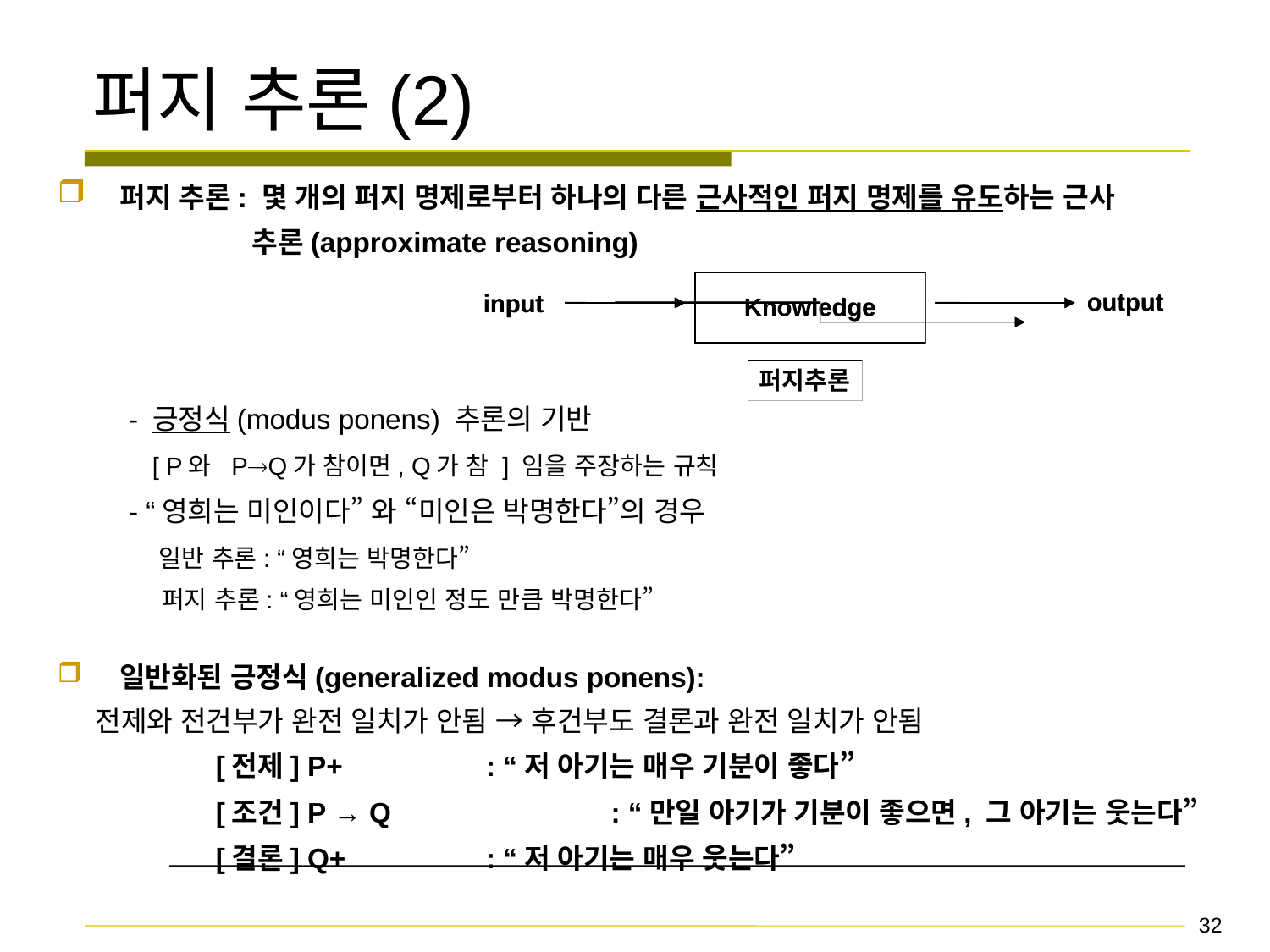

# 퍼지 추론(2)
 퍼지 추론: 몇 개의 퍼지 명제로부터 하나의 다른 근사적인 퍼지 명제를 유도하는 근사
                        추론(approximate reasoning)

 - 긍정식(modus ponens) 추론의 기반
    [ P와  P→Q가 참이면, Q가 참 ] 임을 주장하는 규칙
 - “영희는 미인이다” 와 “미인은 박명한다”의 경우
    일반 추론: “영희는 박명한다”
     퍼지 추론: “영희는 미인인 정도 만큼 박명한다”

 일반화된 긍정식(generalized modus ponens):
    전제와 전건부가 완전 일치가 안됨 → 후건부도 결론과 완전 일치가 안됨
    [전제] P+		: “저 아기는 매우 기분이 좋다”
    [조건] P → Q	                : “만일 아기가 기분이 좋으면, 그 아기는 웃는다”
    [결론] Q+		: “저 아기는 매우 웃는다”

Knowledge
output
input

퍼지추론

32